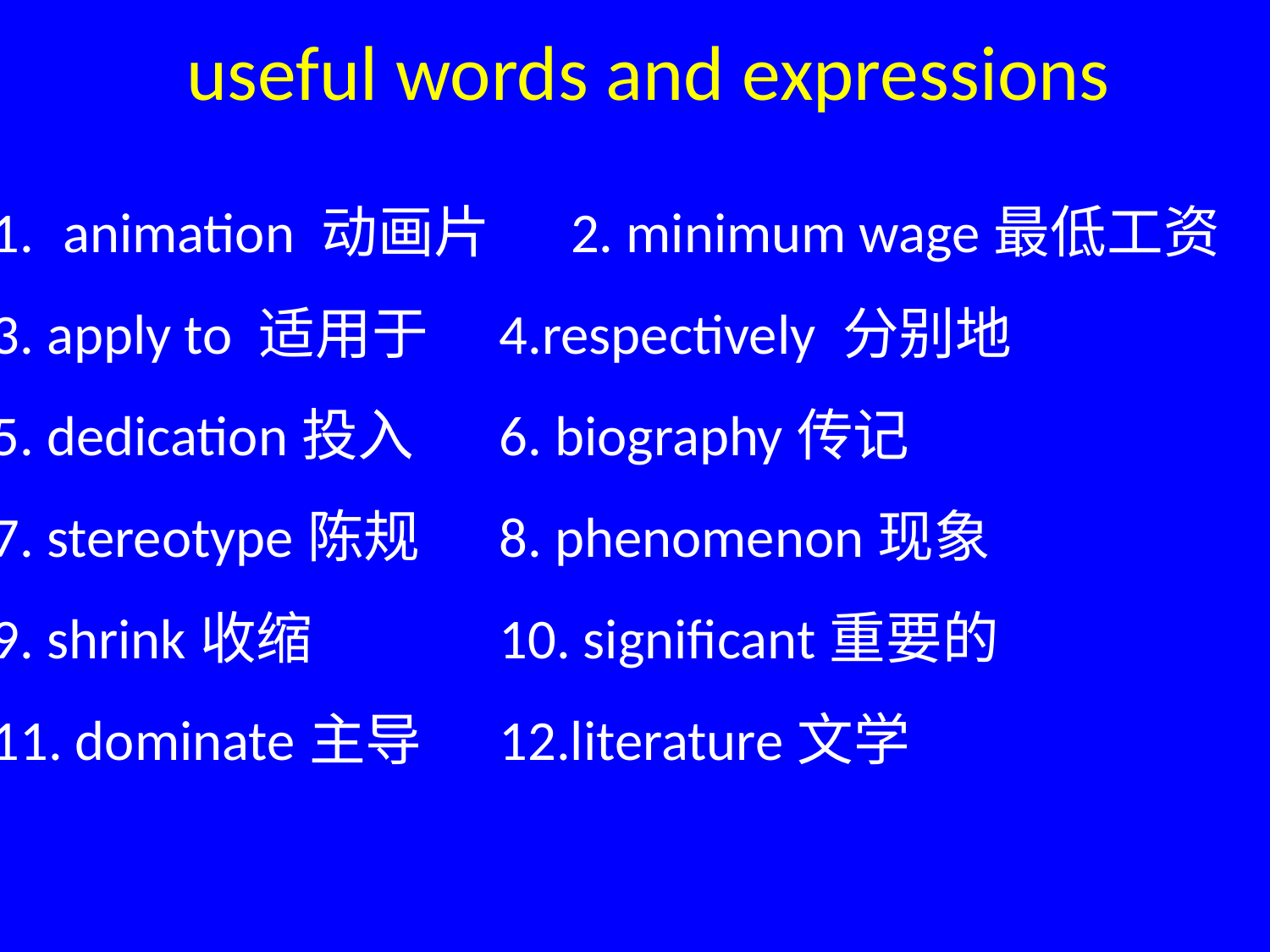

useful words and expressions
animation 动画片	2. minimum wage最低工资
3. apply to 适用于	4.respectively 分别地
5. dedication投入	6. biography传记
7. stereotype陈规	8. phenomenon现象
9. shrink收缩		10. significant重要的
11. dominate主导	12.literature文学